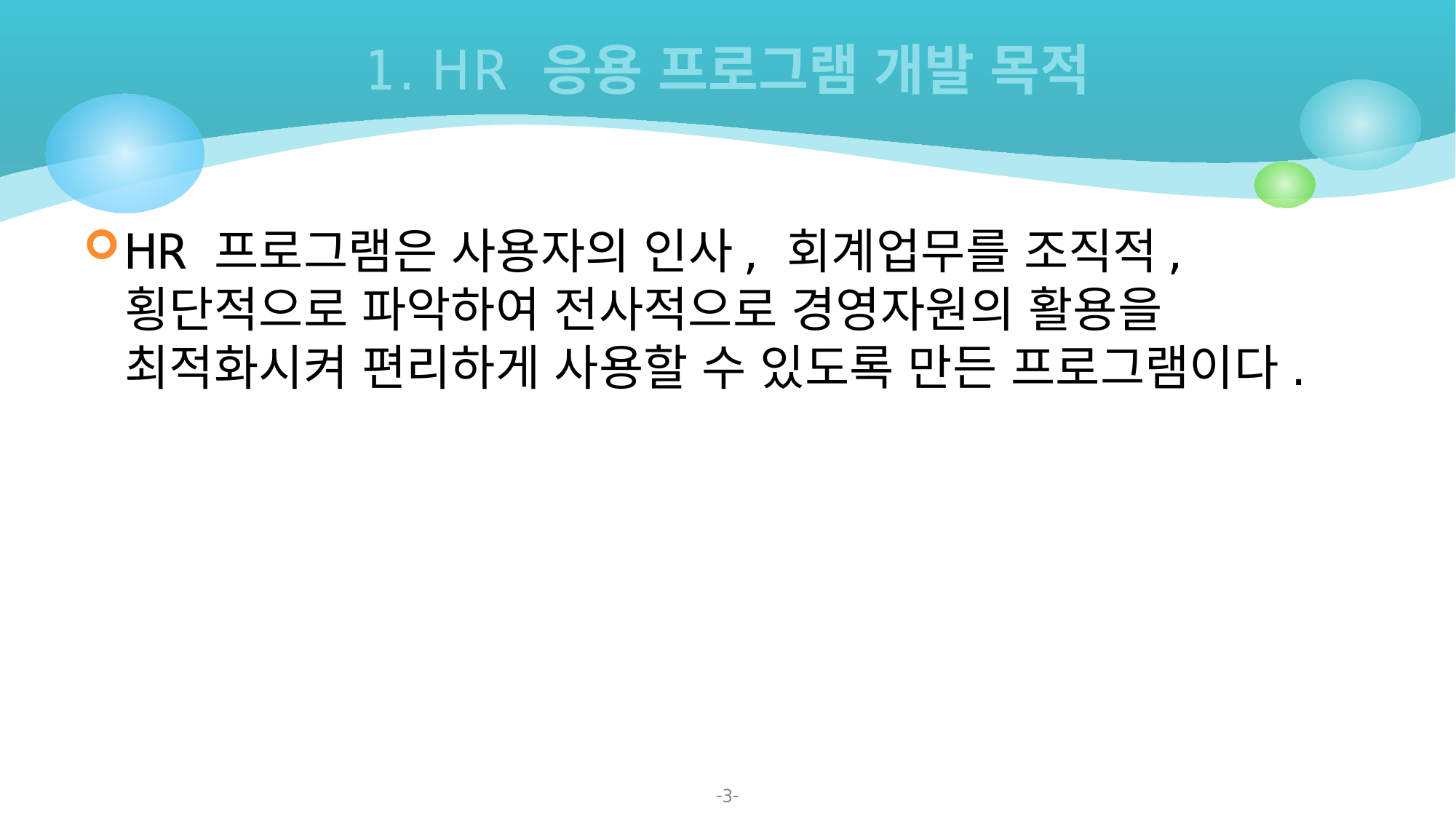

# 1. HR 응용 프로그램 개발 목적
HR 프로그램은 사용자의 인사, 회계업무를 조직적, 횡단적으로 파악하여 전사적으로 경영자원의 활용을 최적화시켜 편리하게 사용할 수 있도록 만든 프로그램이다.
-3-